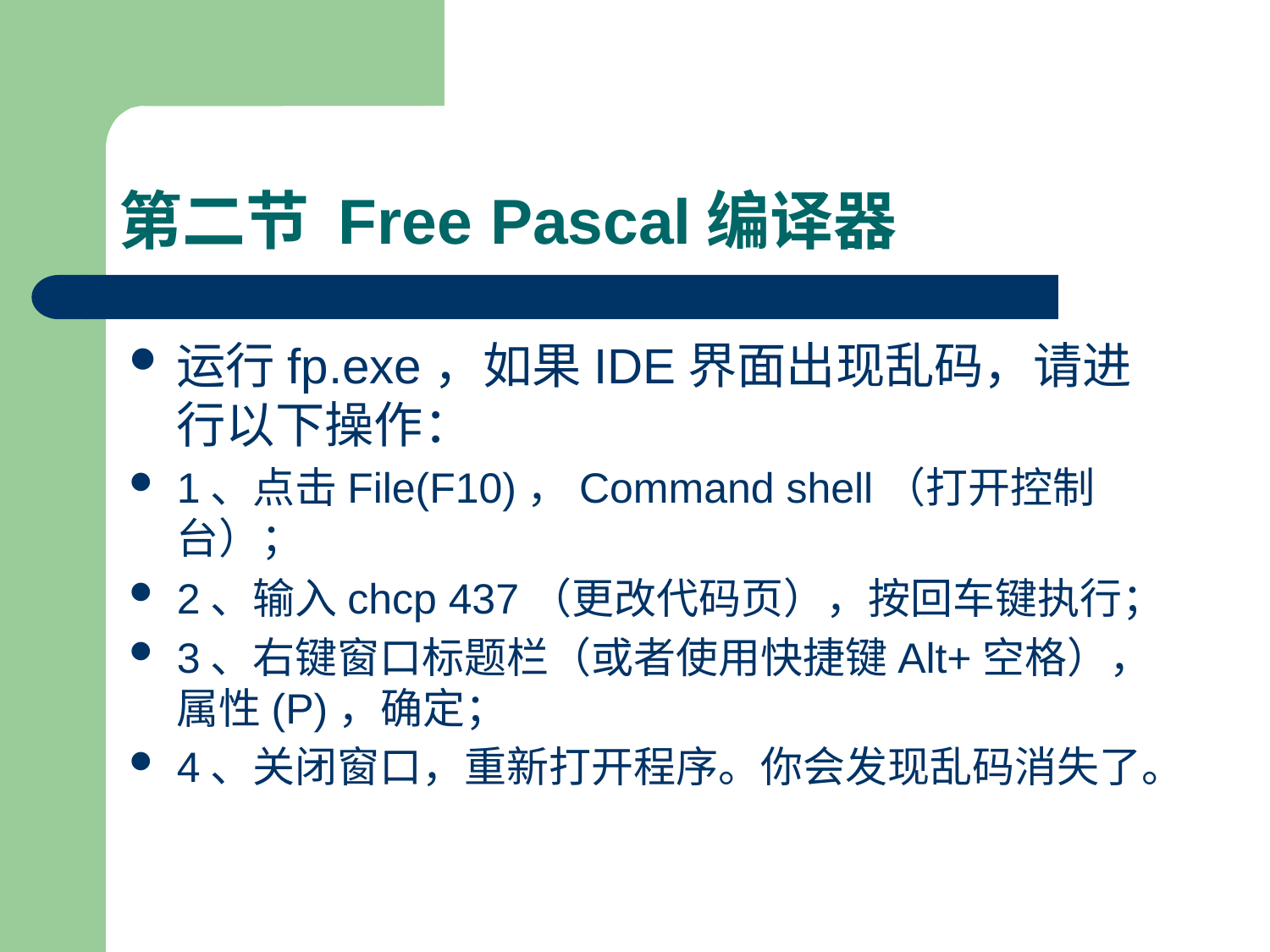

# 第二节 Free Pascal编译器
运行fp.exe，如果IDE界面出现乱码，请进行以下操作：
1、点击File(F10)，Command shell（打开控制台）；
2、输入chcp 437（更改代码页），按回车键执行；
3、右键窗口标题栏（或者使用快捷键Alt+空格），属性(P)，确定；
4、关闭窗口，重新打开程序。你会发现乱码消失了。